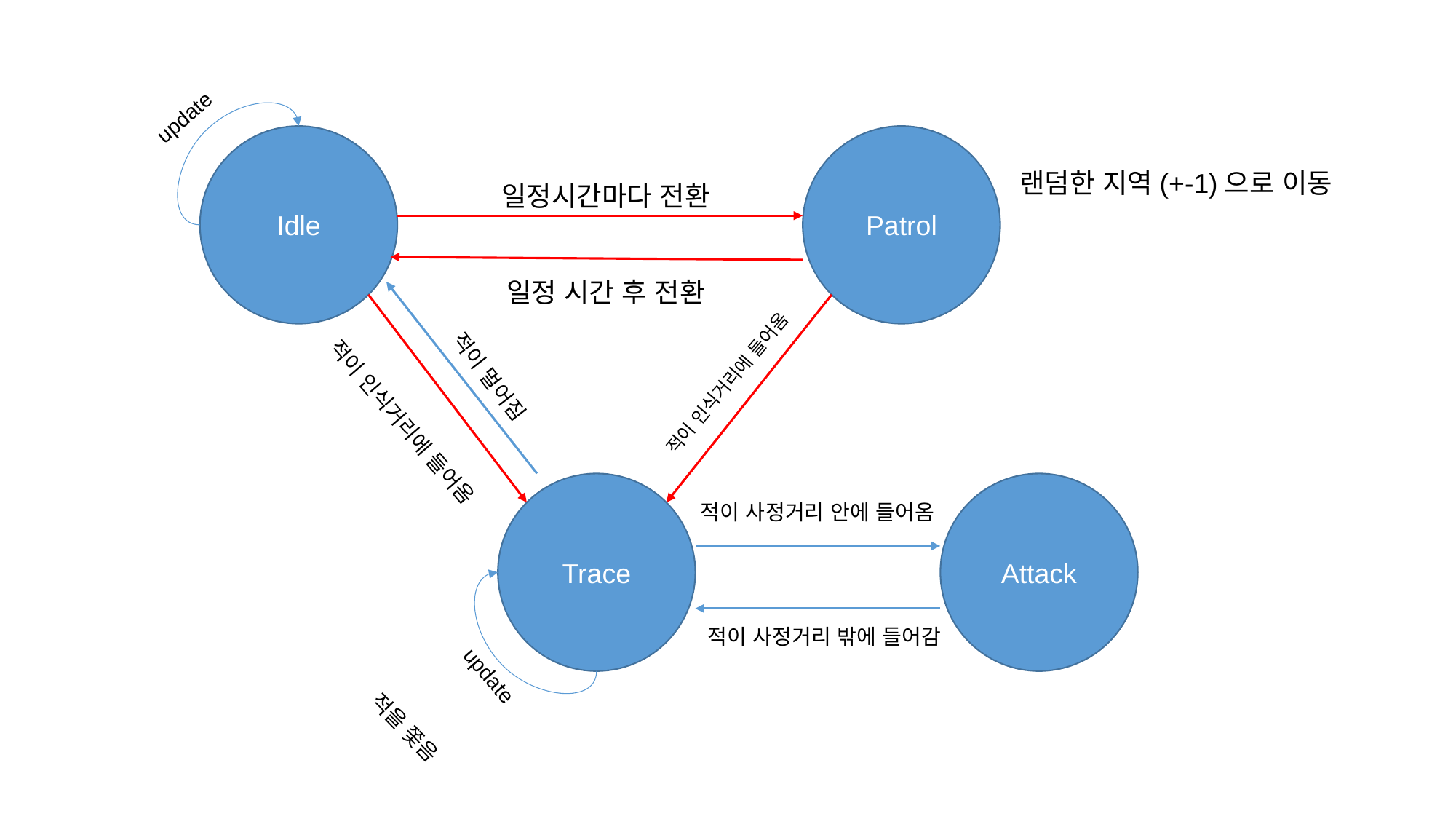

update
Idle
Patrol
랜덤한 지역(+-1)으로 이동
일정시간마다 전환
일정 시간 후 전환
적이 멀어짐
적이 인식거리에 들어옴
적이 인식거리에 들어옴
Attack
Trace
적이 사정거리 안에 들어옴
적이 사정거리 밖에 들어감
update
적을 쫓음